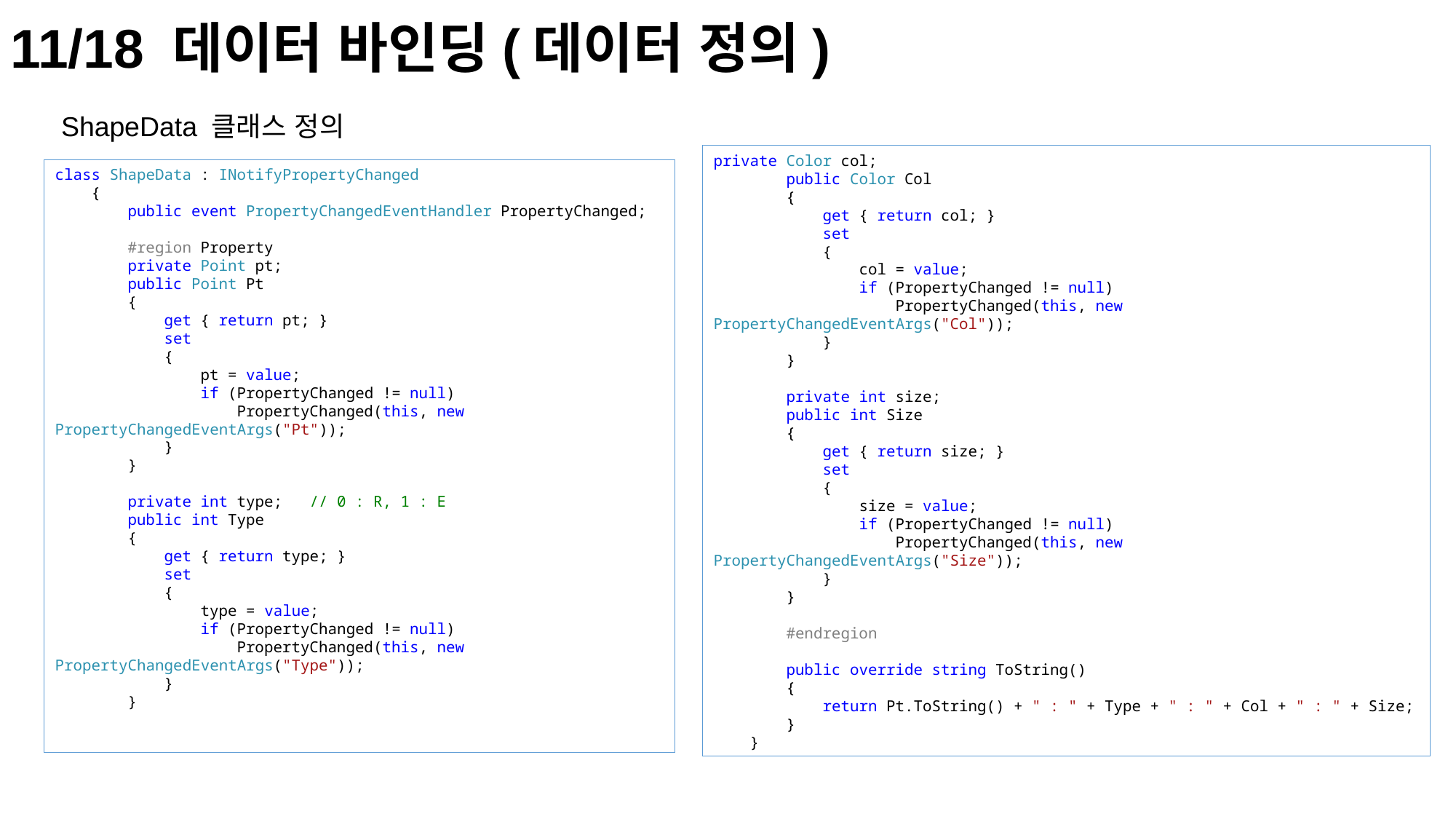

11/18 데이터 바인딩(데이터 정의)
ShapeData 클래스 정의
private Color col;
        public Color Col
        {
            get { return col; }
            set
            {
                col = value;
                if (PropertyChanged != null)
                    PropertyChanged(this, new PropertyChangedEventArgs("Col"));
            }
        }

        private int size;
        public int Size
        {
            get { return size; }
            set
            {
                size = value;
                if (PropertyChanged != null)
                    PropertyChanged(this, new PropertyChangedEventArgs("Size"));
            }
        }

        #endregion

        public override string ToString()
        {
            return Pt.ToString() + " : " + Type + " : " + Col + " : " + Size;
        }
    }
class ShapeData : INotifyPropertyChanged
    {
        public event PropertyChangedEventHandler PropertyChanged;

        #region Property
        private Point pt;
        public Point Pt
        {
            get { return pt; }
            set
            {
                pt = value;
                if (PropertyChanged != null)
                    PropertyChanged(this, new PropertyChangedEventArgs("Pt"));
            }
        }

        private int type;   // 0 : R, 1 : E
        public int Type
        {
            get { return type; }
            set
            {
                type = value;
                if (PropertyChanged != null)
                    PropertyChanged(this, new PropertyChangedEventArgs("Type"));
            }
        }